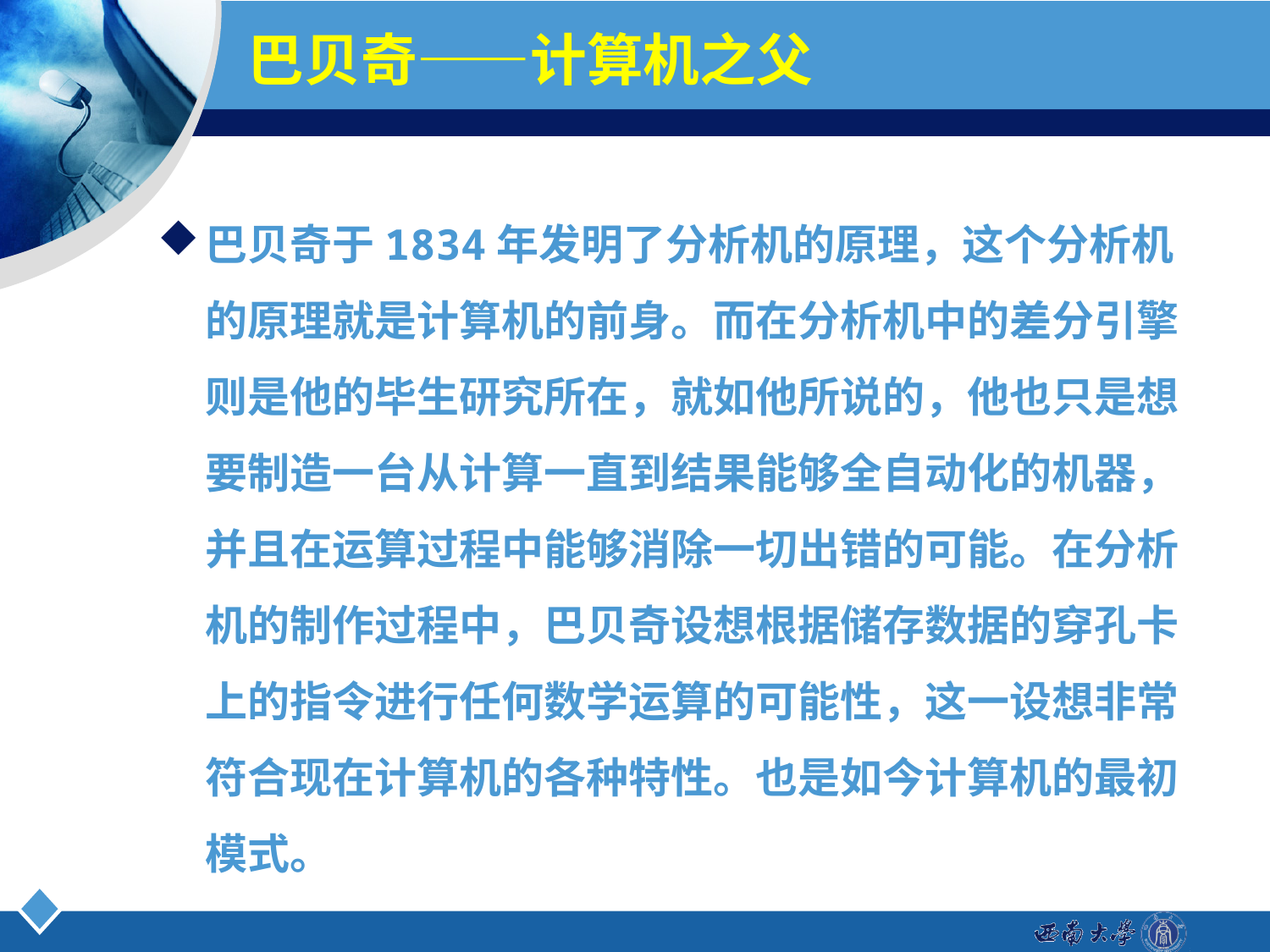

# 巴贝奇——计算机之父
巴贝奇于1834年发明了分析机的原理，这个分析机的原理就是计算机的前身。而在分析机中的差分引擎则是他的毕生研究所在，就如他所说的，他也只是想要制造一台从计算一直到结果能够全自动化的机器，并且在运算过程中能够消除一切出错的可能。在分析机的制作过程中，巴贝奇设想根据储存数据的穿孔卡上的指令进行任何数学运算的可能性，这一设想非常符合现在计算机的各种特性。也是如今计算机的最初模式。